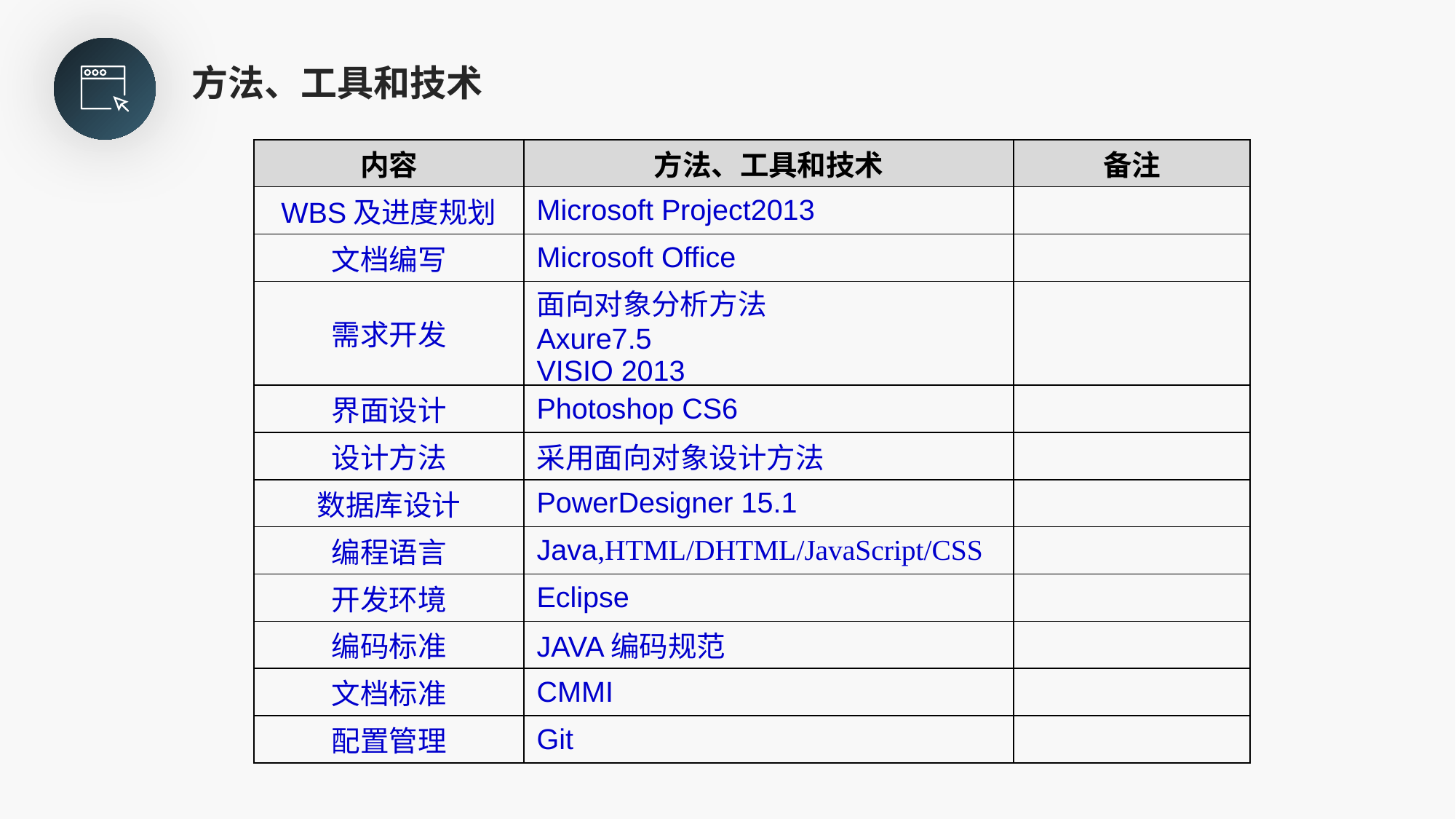

方法、工具和技术
| 内容 | 方法、工具和技术 | 备注 |
| --- | --- | --- |
| WBS及进度规划 | Microsoft Project2013 |  |
| 文档编写 | Microsoft Office |  |
| 需求开发 | 面向对象分析方法 Axure7.5 VISIO 2013 |  |
| 界面设计 | Photoshop CS6 |  |
| 设计方法 | 采用面向对象设计方法 |  |
| 数据库设计 | PowerDesigner 15.1 |  |
| 编程语言 | Java,HTML/DHTML/JavaScript/CSS |  |
| 开发环境 | Eclipse |  |
| 编码标准 | JAVA编码规范 |  |
| 文档标准 | CMMI |  |
| 配置管理 | Git |  |